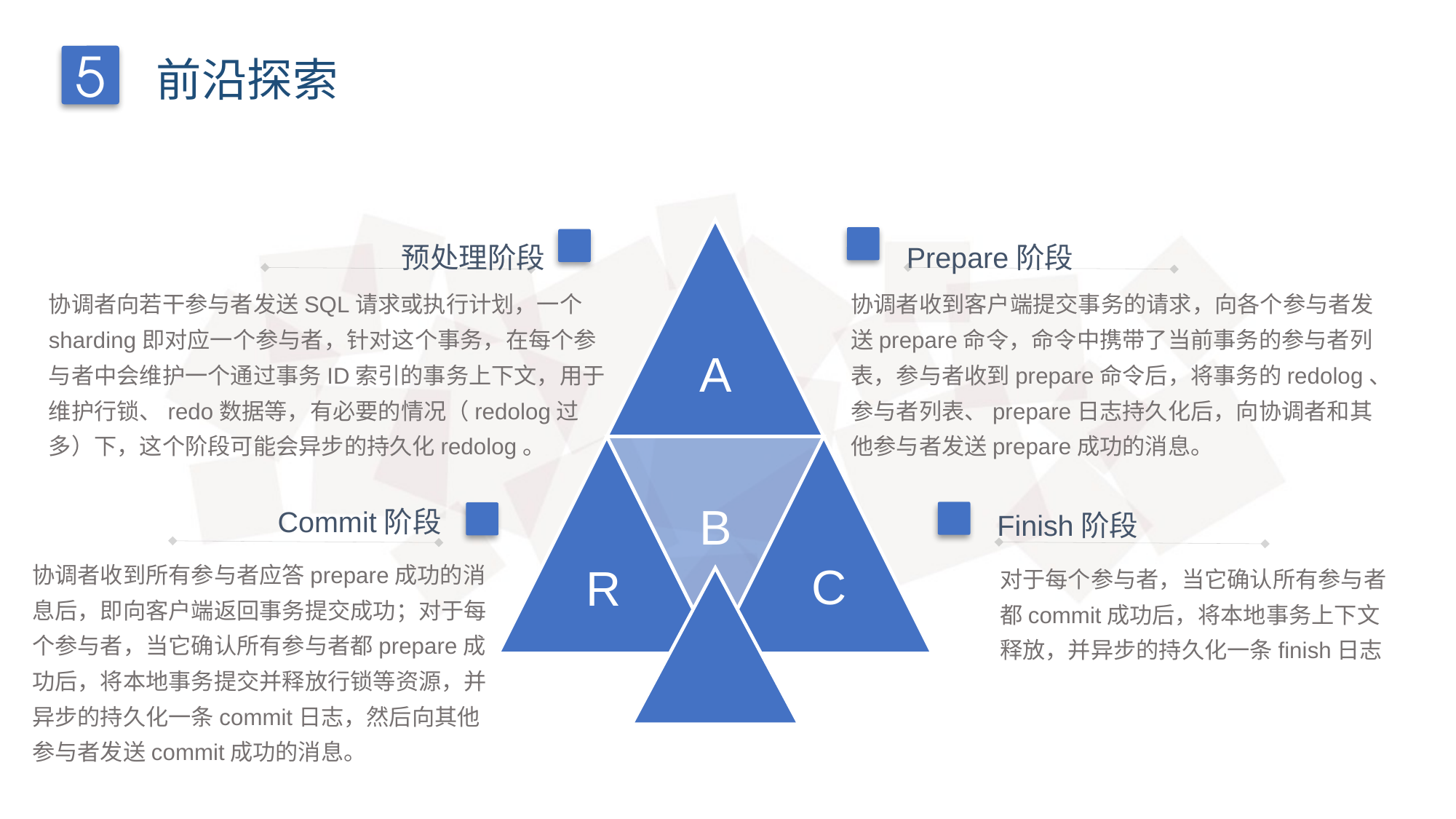

5
前沿探索

Prepare阶段
预处理阶段

协调者收到客户端提交事务的请求，向各个参与者发送prepare命令，命令中携带了当前事务的参与者列表，参与者收到prepare命令后，将事务的redolog、参与者列表、prepare日志持久化后，向协调者和其他参与者发送prepare成功的消息。
协调者向若干参与者发送SQL请求或执行计划，一个sharding即对应一个参与者，针对这个事务，在每个参与者中会维护一个通过事务ID索引的事务上下文，用于维护行锁、redo数据等，有必要的情况（redolog过多）下，这个阶段可能会异步的持久化redolog。
A

B
Commit阶段
Finish阶段

C
R
协调者收到所有参与者应答prepare成功的消息后，即向客户端返回事务提交成功；对于每个参与者，当它确认所有参与者都prepare成功后，将本地事务提交并释放行锁等资源，并异步的持久化一条commit日志，然后向其他参与者发送commit成功的消息。
对于每个参与者，当它确认所有参与者都commit成功后，将本地事务上下文释放，并异步的持久化一条finish日志

13